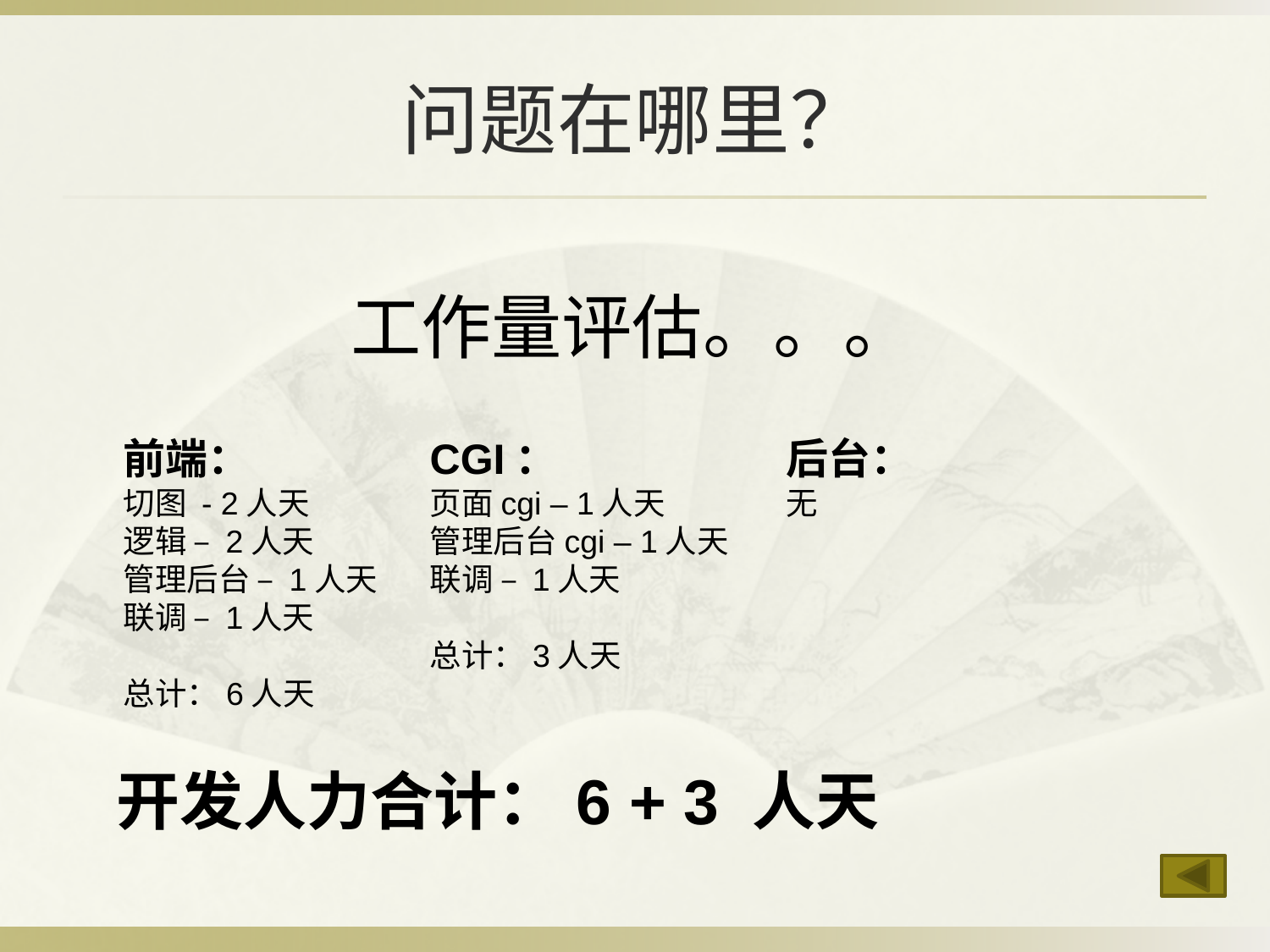

# 问题在哪里？
工作量评估。。。
前端：
切图 - 2人天
逻辑 – 2人天
管理后台 – 1人天
联调 – 1人天

总计：6人天
CGI：
页面cgi – 1人天
管理后台cgi – 1人天
联调 – 1人天

总计：3人天
后台：
无
开发人力合计：6 + 3 人天